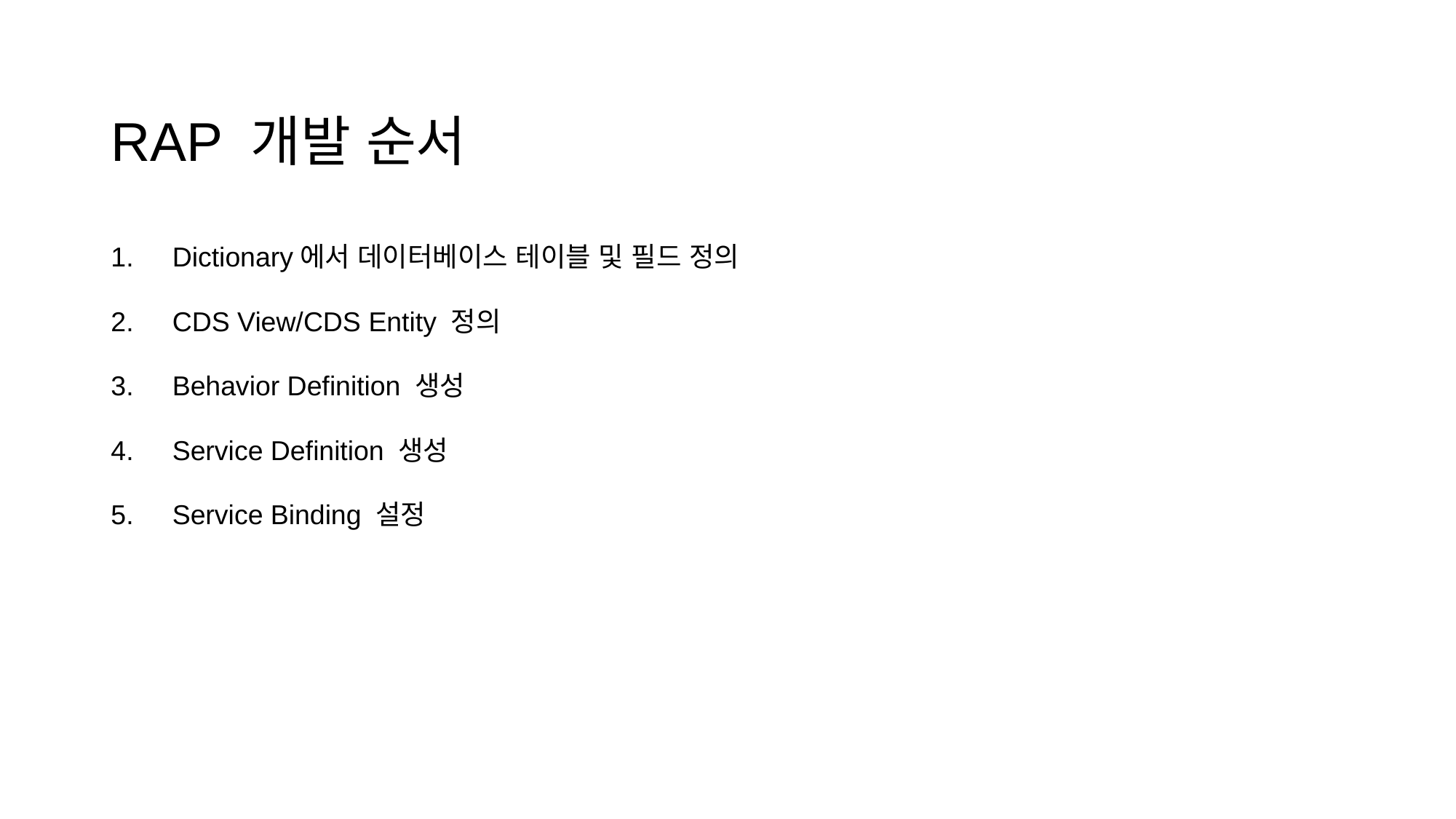

# RAP 개발 순서
Dictionary에서 데이터베이스 테이블 및 필드 정의
CDS View/CDS Entity 정의
Behavior Definition 생성
Service Definition 생성
Service Binding 설정